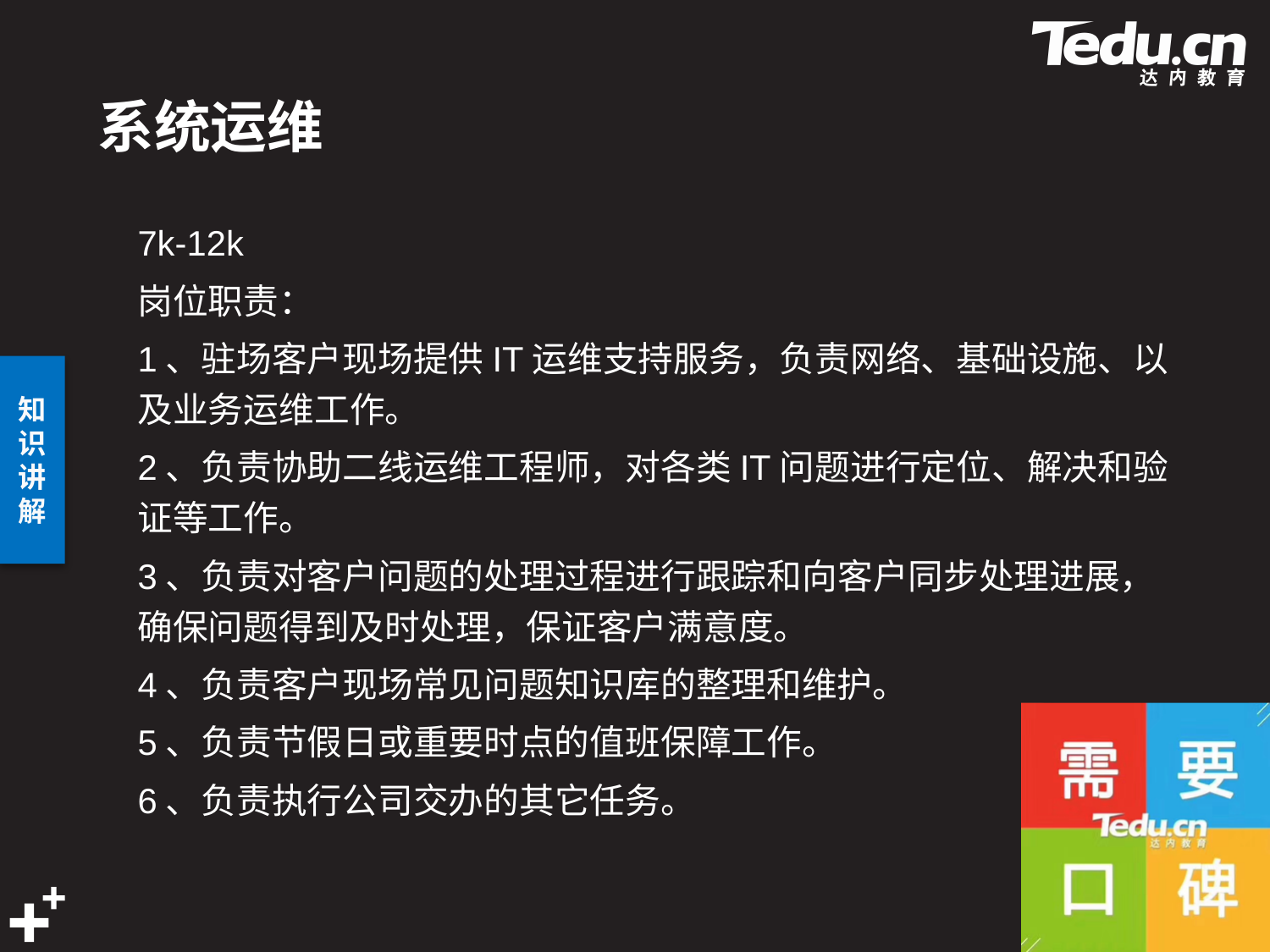

# 系统运维
7k-12k
岗位职责：
1、驻场客户现场提供IT运维支持服务，负责网络、基础设施、以及业务运维工作。
2、负责协助二线运维工程师，对各类IT问题进行定位、解决和验证等工作。
3、负责对客户问题的处理过程进行跟踪和向客户同步处理进展，确保问题得到及时处理，保证客户满意度。
4、负责客户现场常见问题知识库的整理和维护。
5、负责节假日或重要时点的值班保障工作。
6、负责执行公司交办的其它任务。